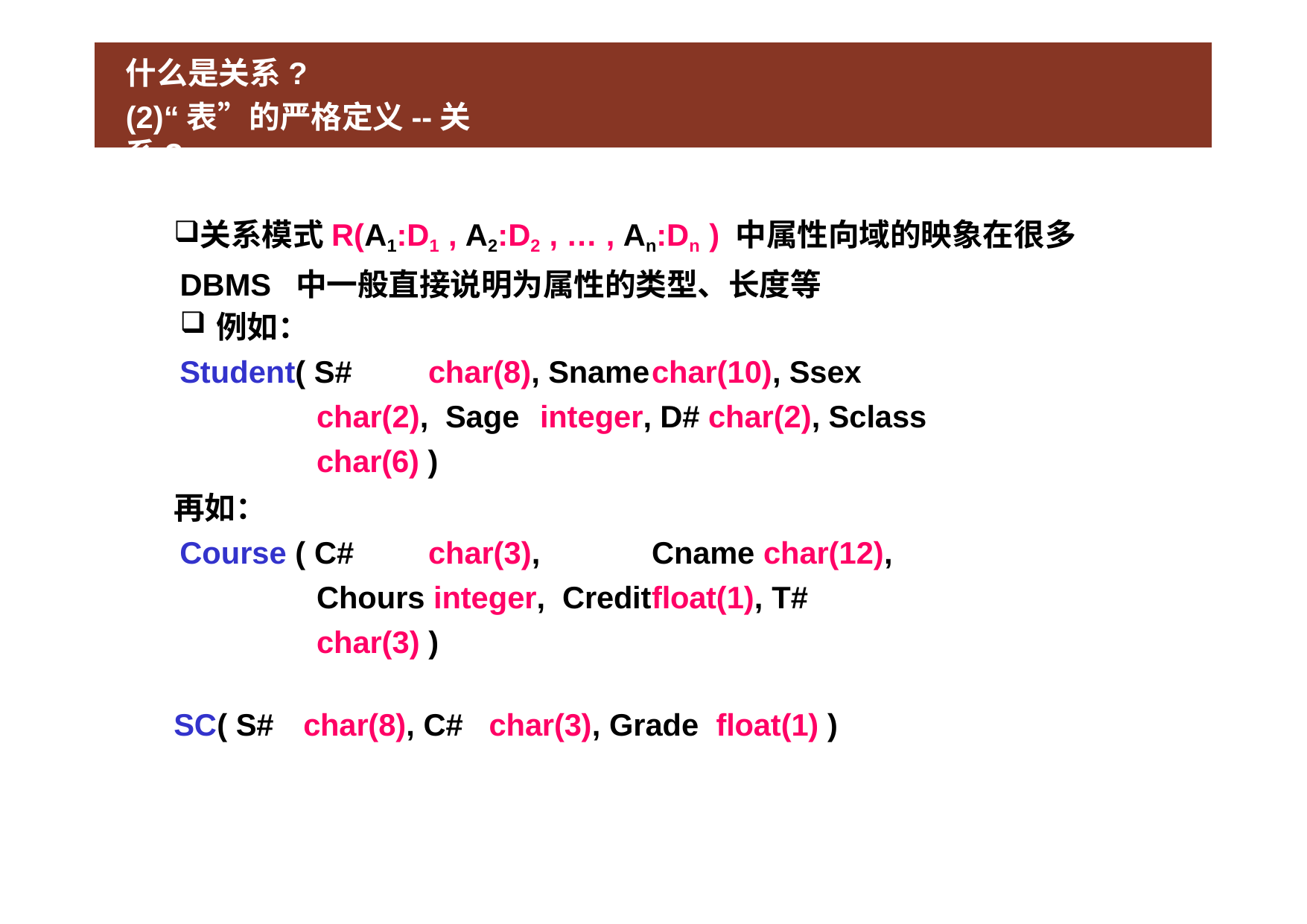

# 什么是关系?
(2)“表”的严格定义--关系?
关系模式R(A1:D1 , A2:D2 , … , An:Dn ) 中属性向域的映象在很多DBMS  中一般直接说明为属性的类型、长度等
例如：
Student( S#	char(8), Sname	char(10), Ssex	char(2),  Sage	integer, D# char(2), Sclass char(6) )
再如：
Course ( C#	char(3),	Cname	char(12), Chours integer,  Credit	float(1), T#	char(3) )

SC( S#	char(8), C#	char(3), Grade	float(1) )